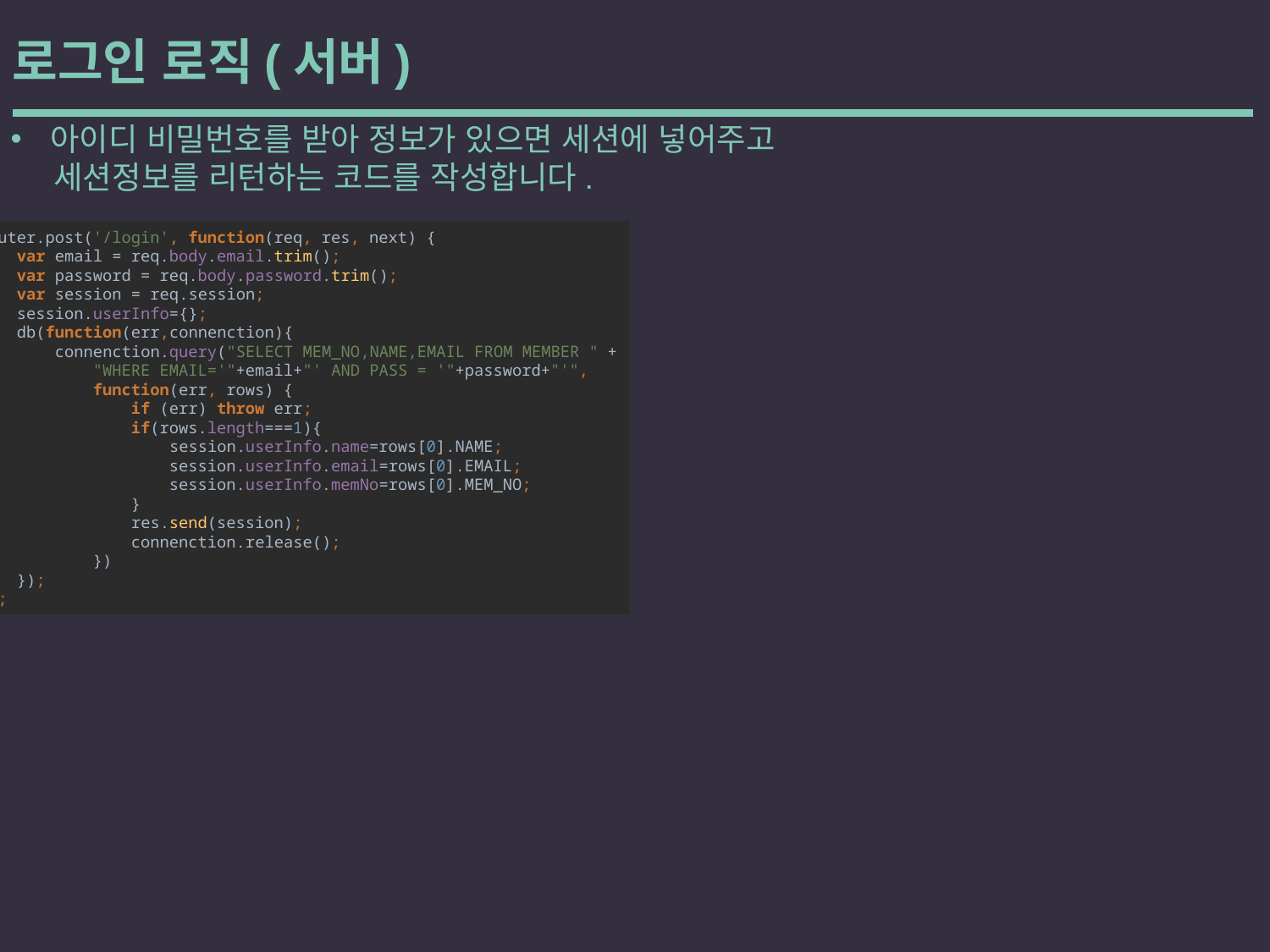

로그인 로직(서버)
아이디 비밀번호를 받아 정보가 있으면 세션에 넣어주고
    세션정보를 리턴하는 코드를 작성합니다.
router.post('/login', function(req, res, next) {
    var email = req.body.email.trim();
    var password = req.body.password.trim();
    var session = req.session;
    session.userInfo={};
    db(function(err,connenction){
        connenction.query("SELECT MEM_NO,NAME,EMAIL FROM MEMBER " +
            "WHERE EMAIL='"+email+"' AND PASS = '"+password+"'",
            function(err, rows) {
                if (err) throw err;
                if(rows.length===1){
                    session.userInfo.name=rows[0].NAME;
                    session.userInfo.email=rows[0].EMAIL;
                    session.userInfo.memNo=rows[0].MEM_NO;
                }
                res.send(session);
                connenction.release();
            })
    });
});